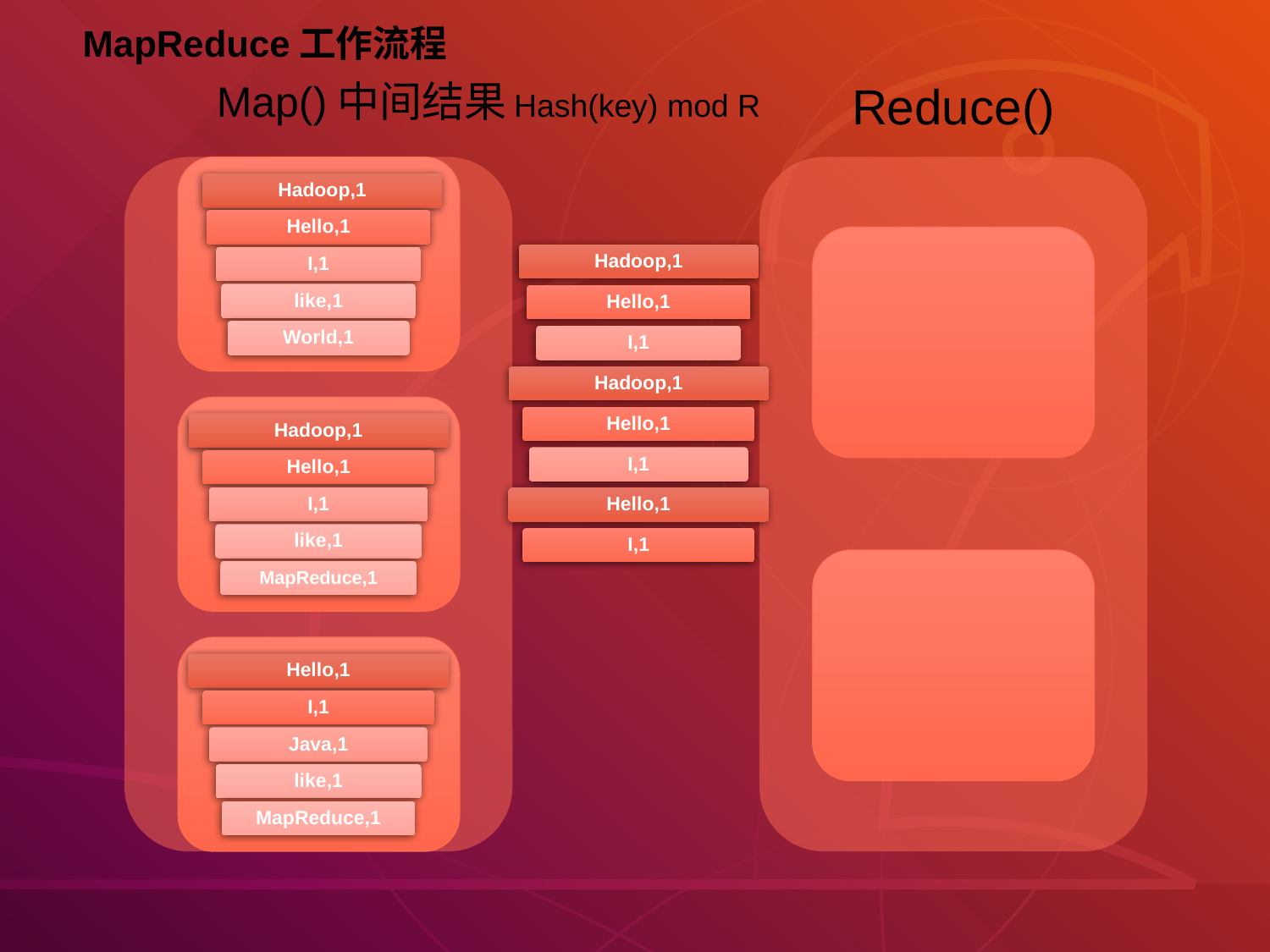

MapReduce工作流程
Map()中间结果
Reduce()

Hash(key) mod R

Hadoop,1
Hello,1
Hadoop,1
I,1
like,1
Hello,1
World,1
I,1
Hadoop,1

Hello,1
Hadoop,1
I,1
Hello,1
I,1
Hello,1
like,1
I,1
MapReduce,1

Hello,1
I,1
Java,1
like,1
MapReduce,1